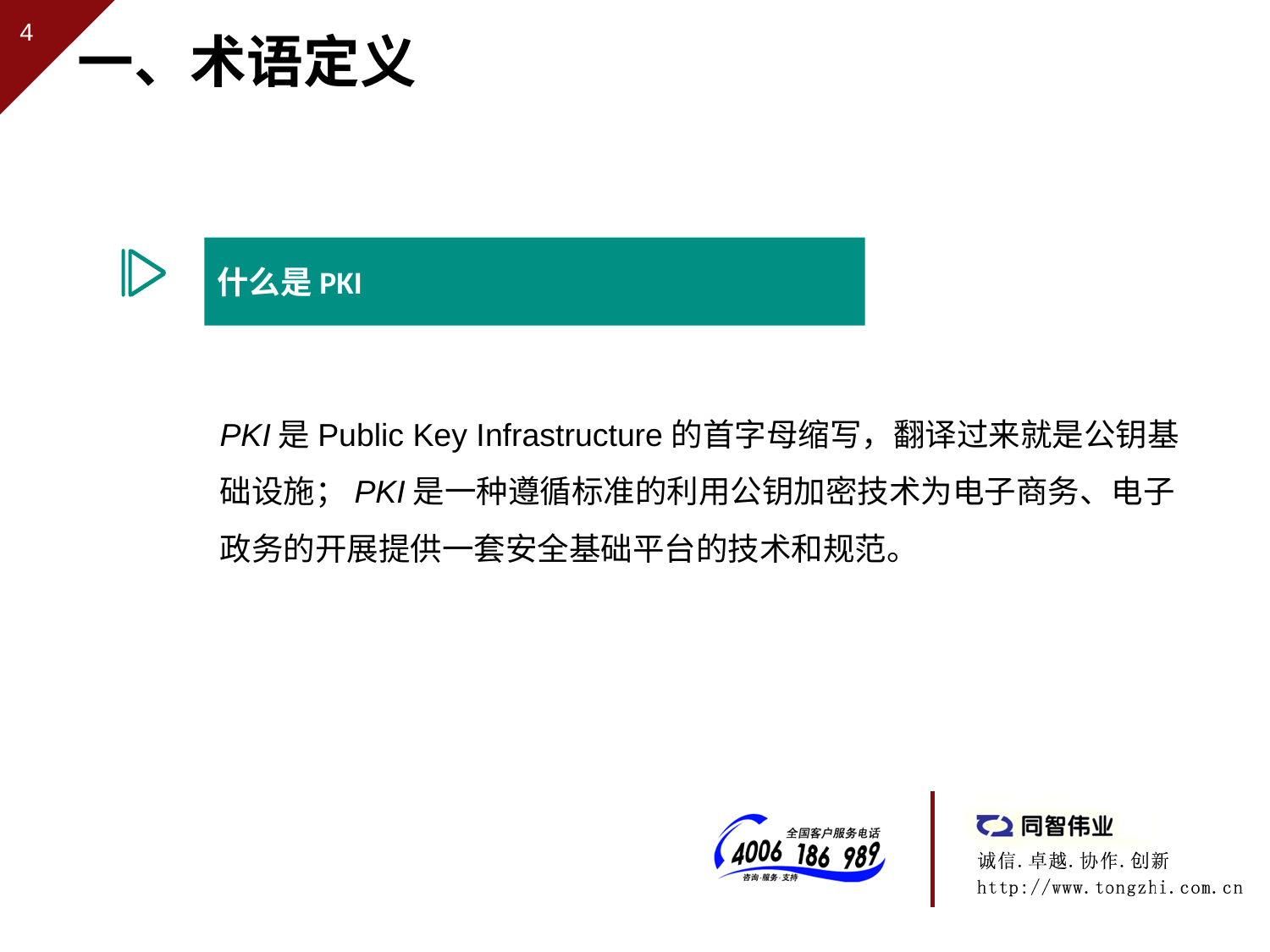

一、术语定义
什么是PKI

PKI是Public Key Infrastructure的首字母缩写，翻译过来就是公钥基础设施；PKI是一种遵循标准的利用公钥加密技术为电子商务、电子政务的开展提供一套安全基础平台的技术和规范。